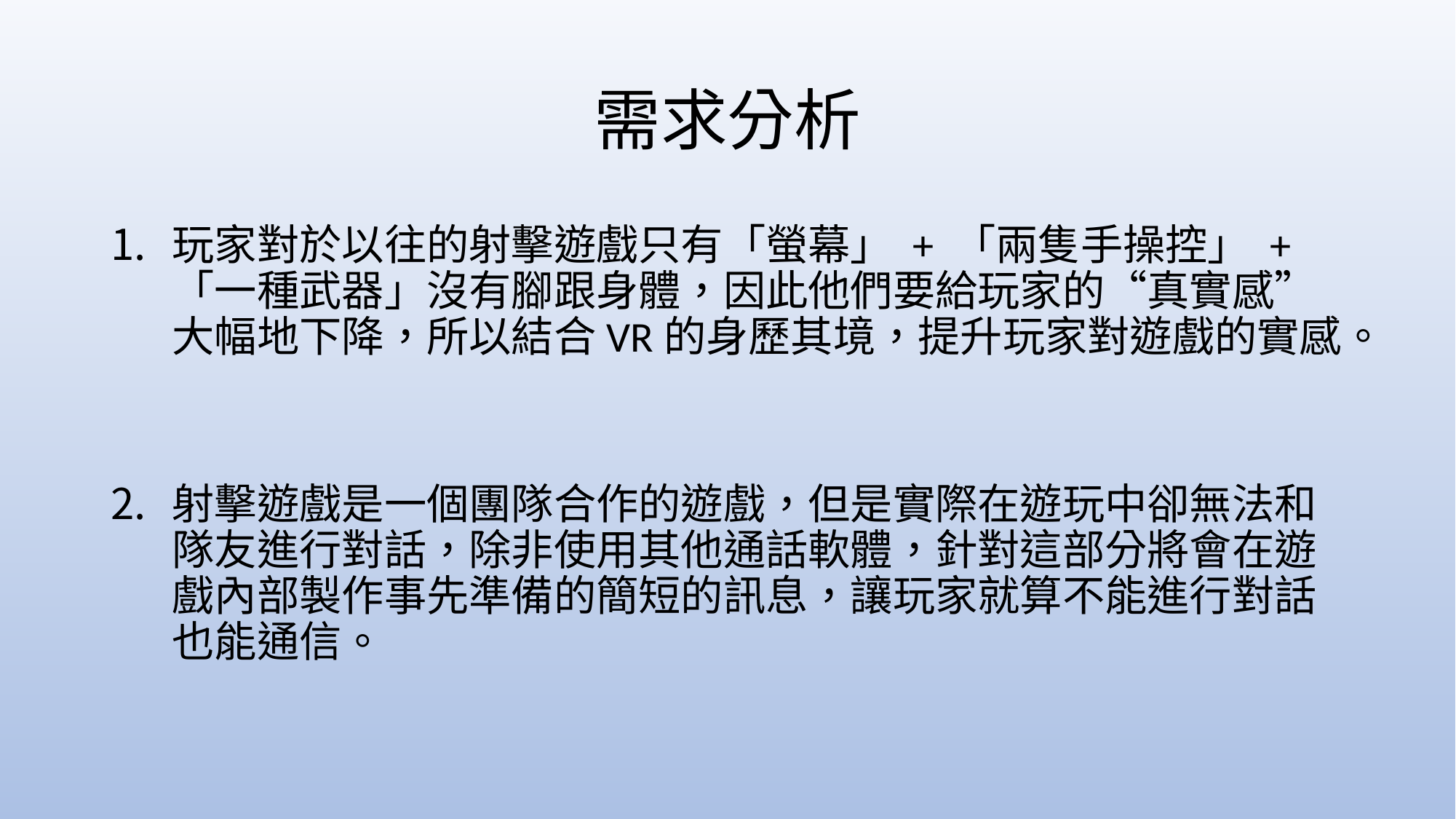

# 需求分析
玩家對於以往的射擊遊戲只有「螢幕」 + 「兩隻手操控」 + 「一種武器」沒有腳跟身體，因此他們要給玩家的“真實感”大幅地下降，所以結合VR的身歷其境，提升玩家對遊戲的實感。

射擊遊戲是一個團隊合作的遊戲，但是實際在遊玩中卻無法和隊友進行對話，除非使用其他通話軟體，針對這部分將會在遊戲內部製作事先準備的簡短的訊息，讓玩家就算不能進行對話也能通信。